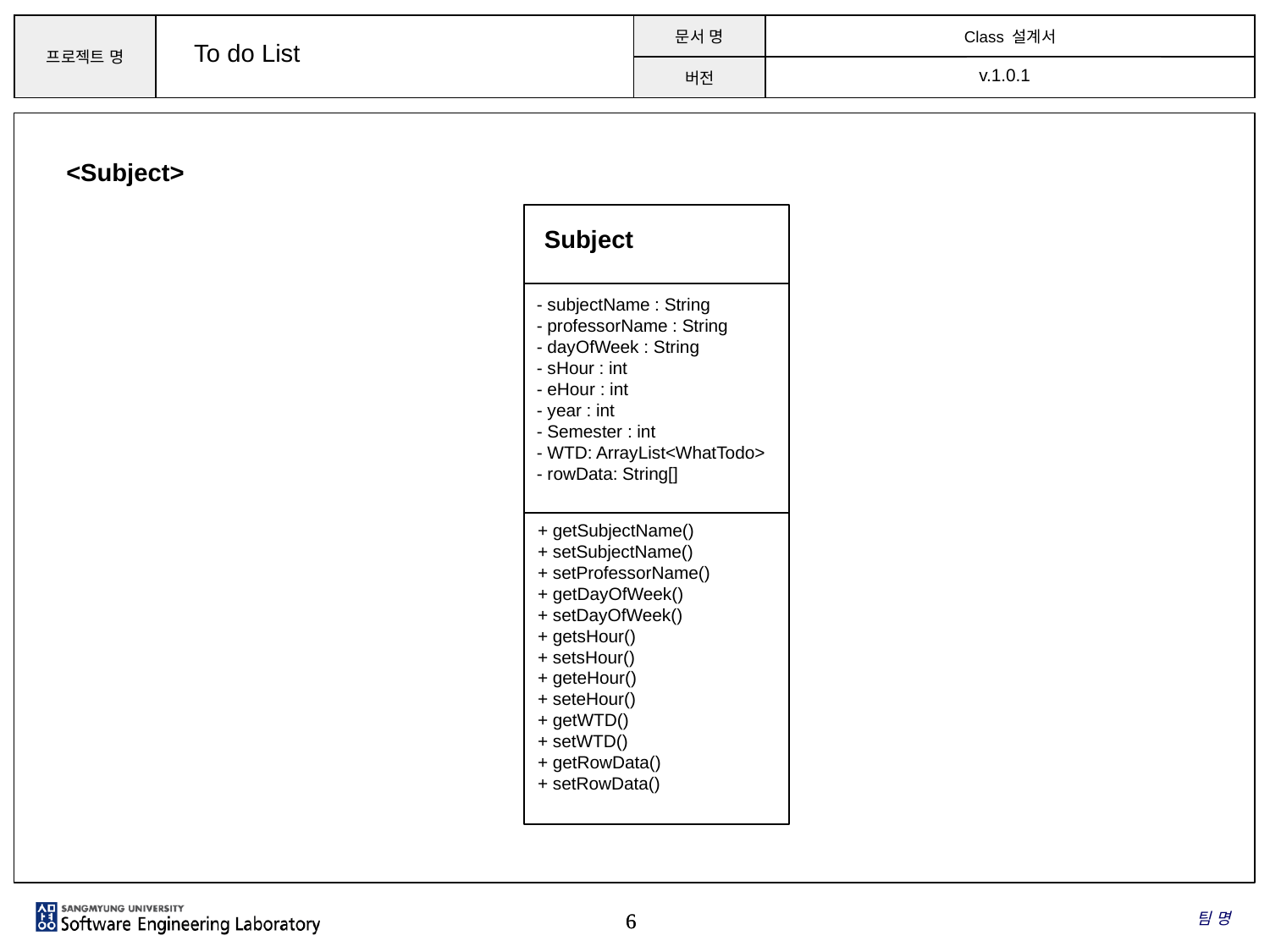

To do List
v.1.0.1
<Subject>

Subject
- subjectName : String
- professorName : String
- dayOfWeek : String
- sHour : int
- eHour : int
- year : int
- Semester : int
- WTD: ArrayList<WhatTodo>
- rowData: String[]
+ getSubjectName()
+ setSubjectName()
+ setProfessorName()
+ getDayOfWeek()
+ setDayOfWeek()
+ getsHour()
+ setsHour()
+ geteHour()
+ seteHour()
+ getWTD()
+ setWTD()
+ getRowData()
+ setRowData()
팀 명